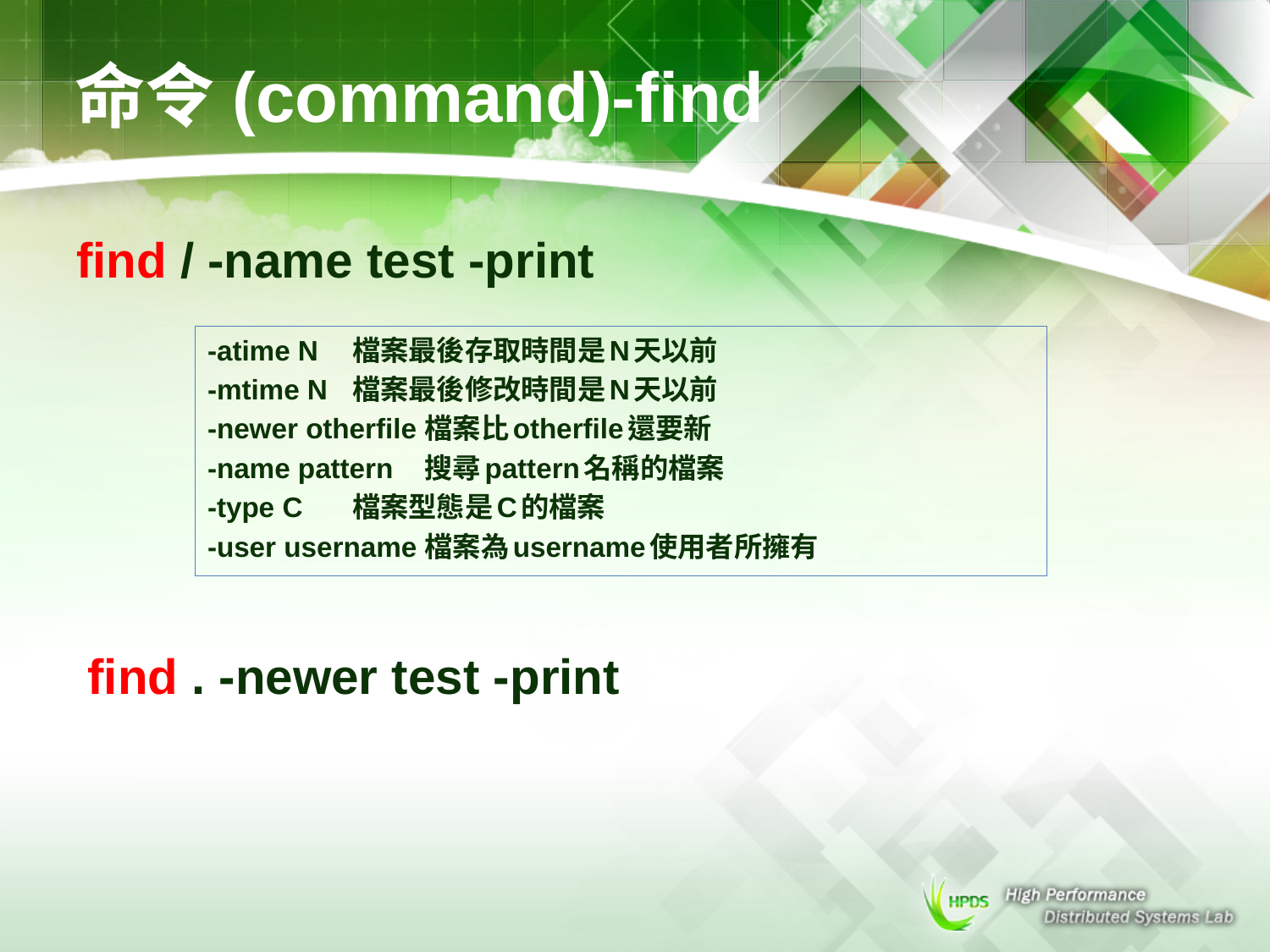

# 命令(command)-find
find / -name test -print
-atime N		檔案最後存取時間是N天以前
-mtime N		檔案最後修改時間是N天以前
-newer otherfile		檔案比otherfile還要新
-name pattern		搜尋pattern名稱的檔案
-type C			檔案型態是C的檔案
-user username		檔案為username使用者所擁有
find . -newer test -print